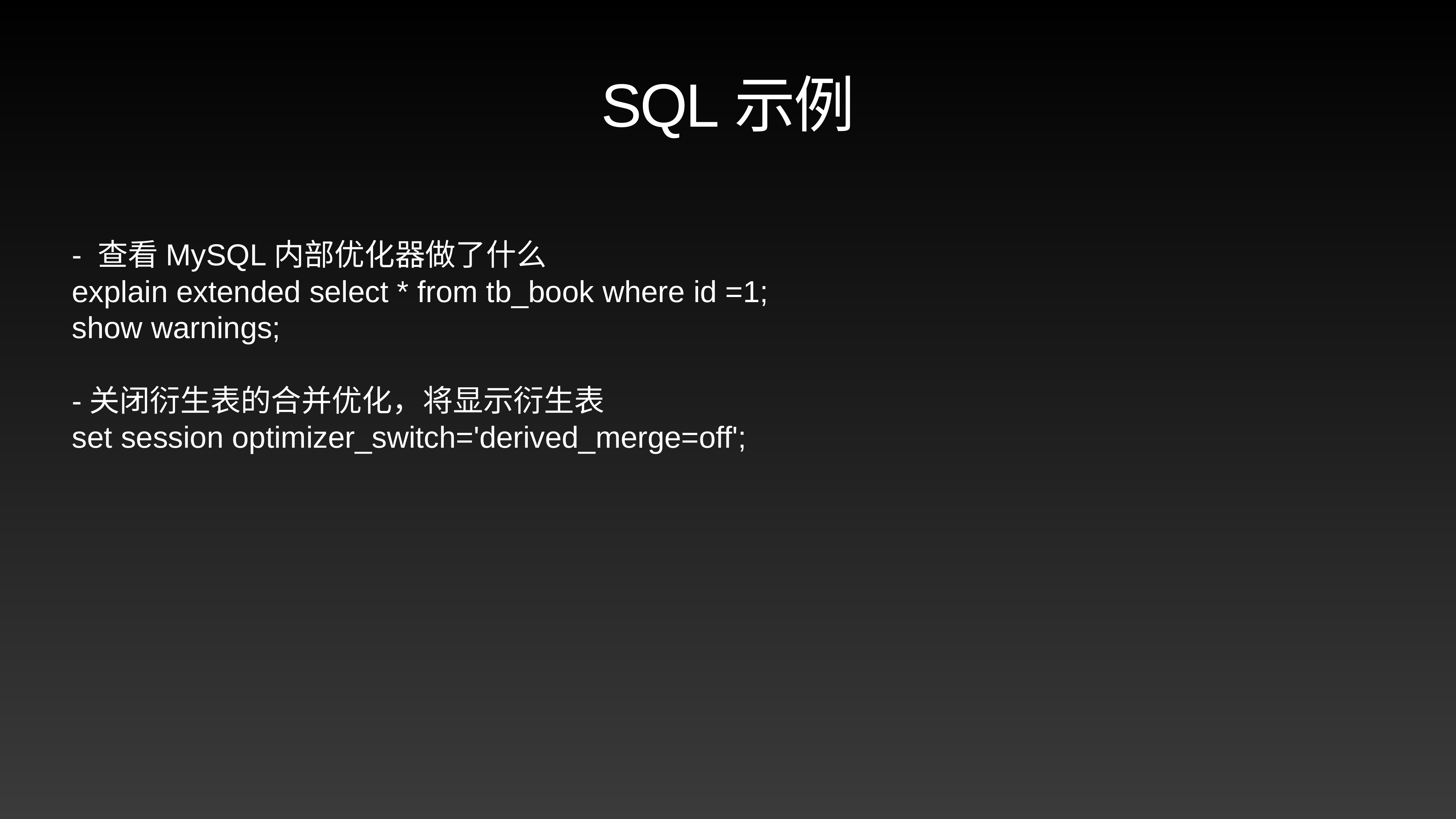

# SQL示例
- 查看MySQL内部优化器做了什么
explain extended select * from tb_book where id =1;
show warnings;

-关闭衍生表的合并优化，将显示衍生表
set session optimizer_switch='derived_merge=off';